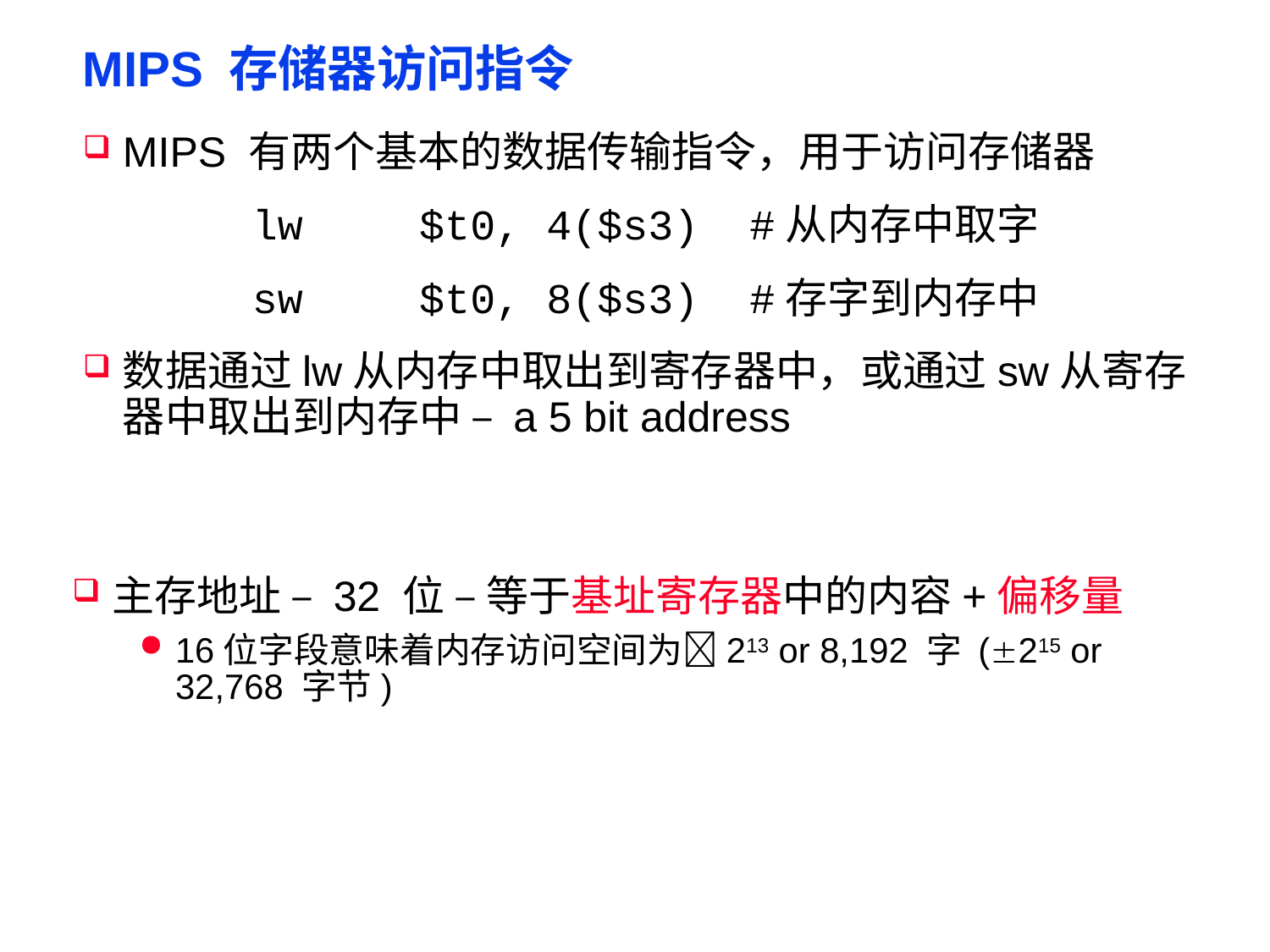

# MIPS 存储器访问指令
MIPS 有两个基本的数据传输指令，用于访问存储器
lw	$t0, 4($s3)  #从内存中取字
sw	$t0, 8($s3)  #存字到内存中
数据通过lw从内存中取出到寄存器中，或通过sw从寄存器中取出到内存中 – a 5 bit address
主存地址 – 32 位 – 等于基址寄存器中的内容+偏移量
16位字段意味着内存访问空间为±213 or 8,192 字 (±215 or 32,768 字节)